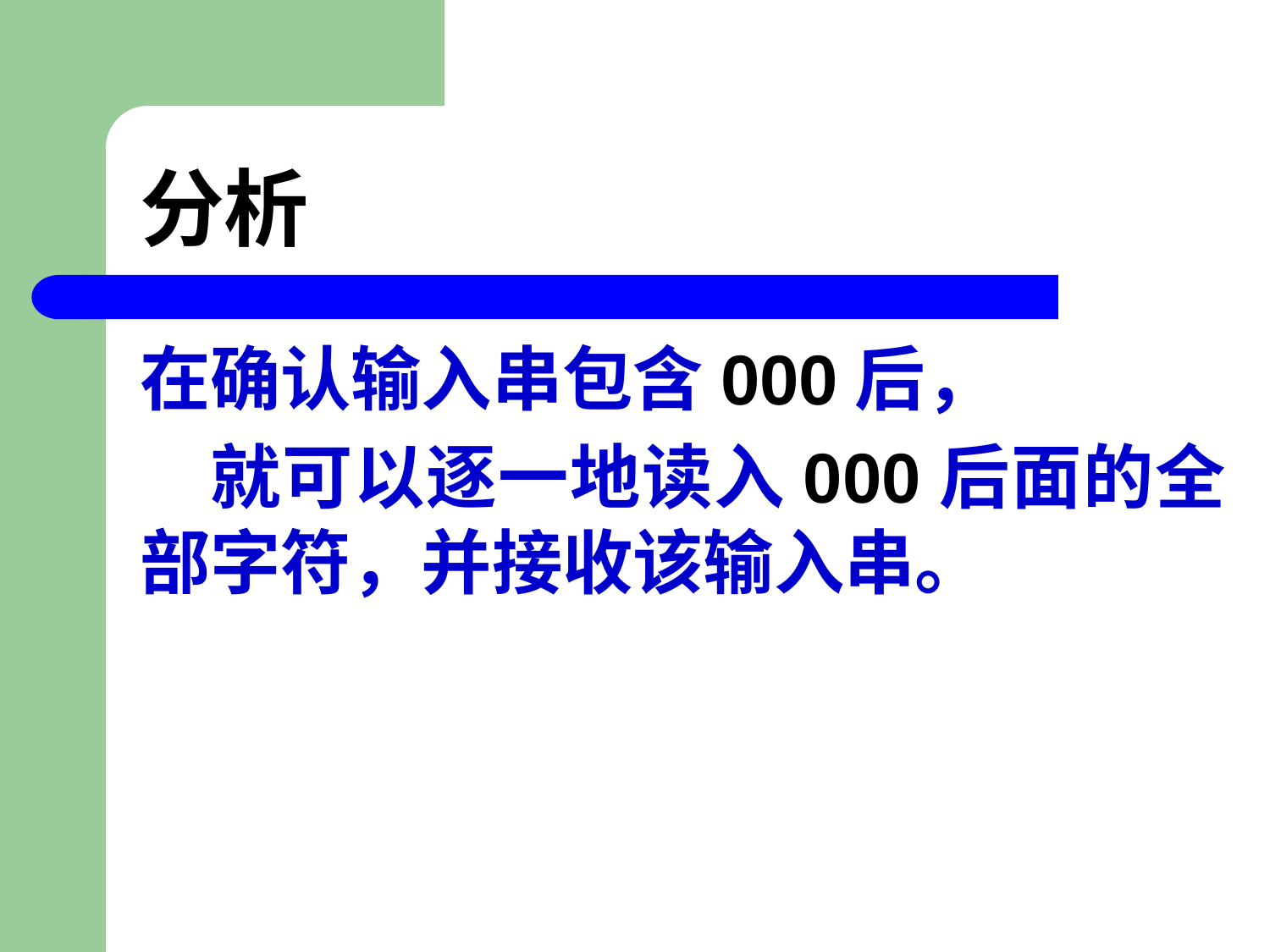

# 分析
在确认输入串包含000后，
   就可以逐一地读入000后面的全部字符，并接收该输入串。